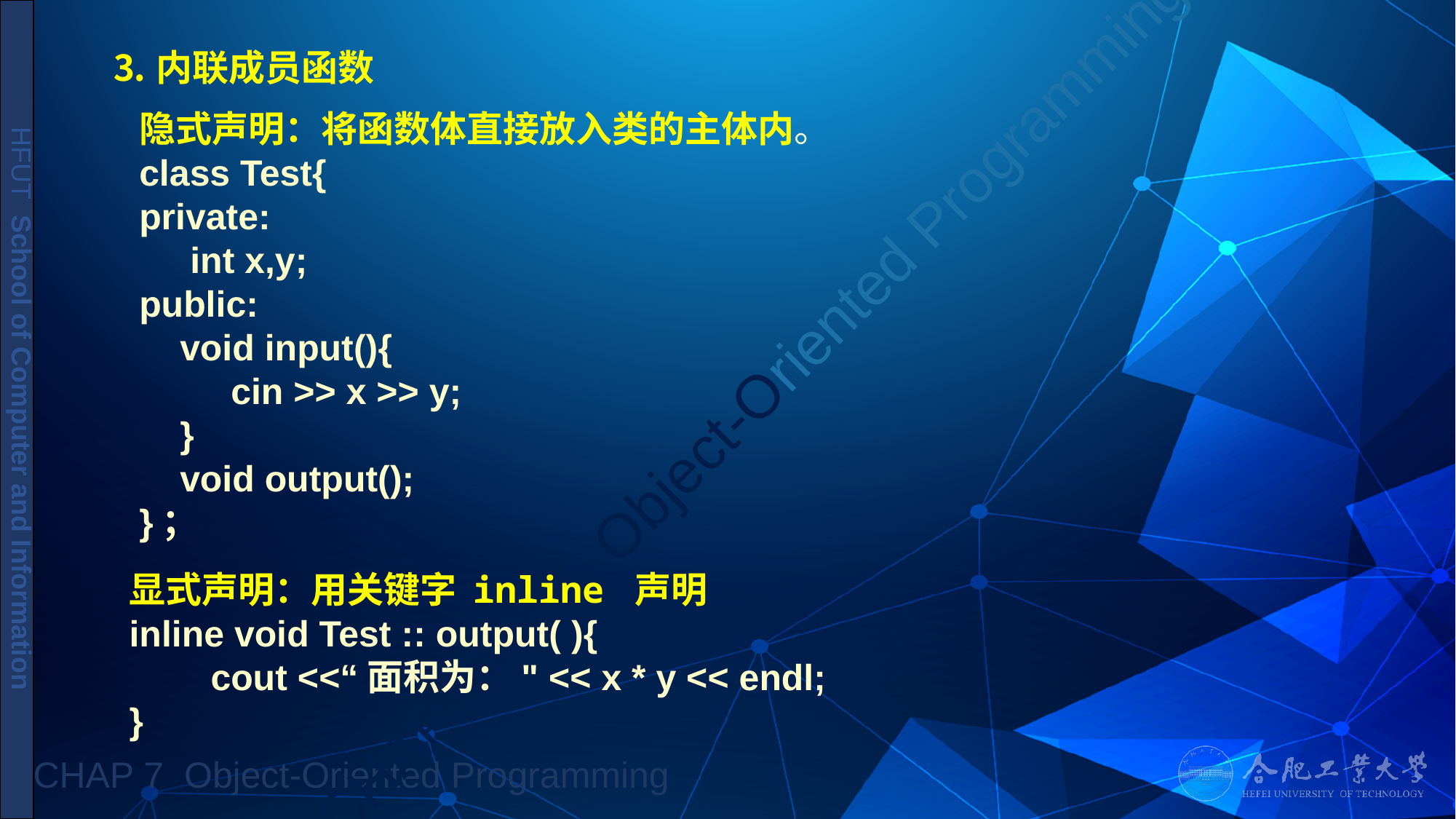

# ⒊内联成员函数
隐式声明：将函数体直接放入类的主体内。
class Test{
private:
     int x,y;
public:
    void input(){
         cin >> x >> y;
    }
    void output();
}；
显式声明：用关键字 inline 声明
inline void Test :: output( ){
        cout <<“面积为：" << x * y << endl;
}